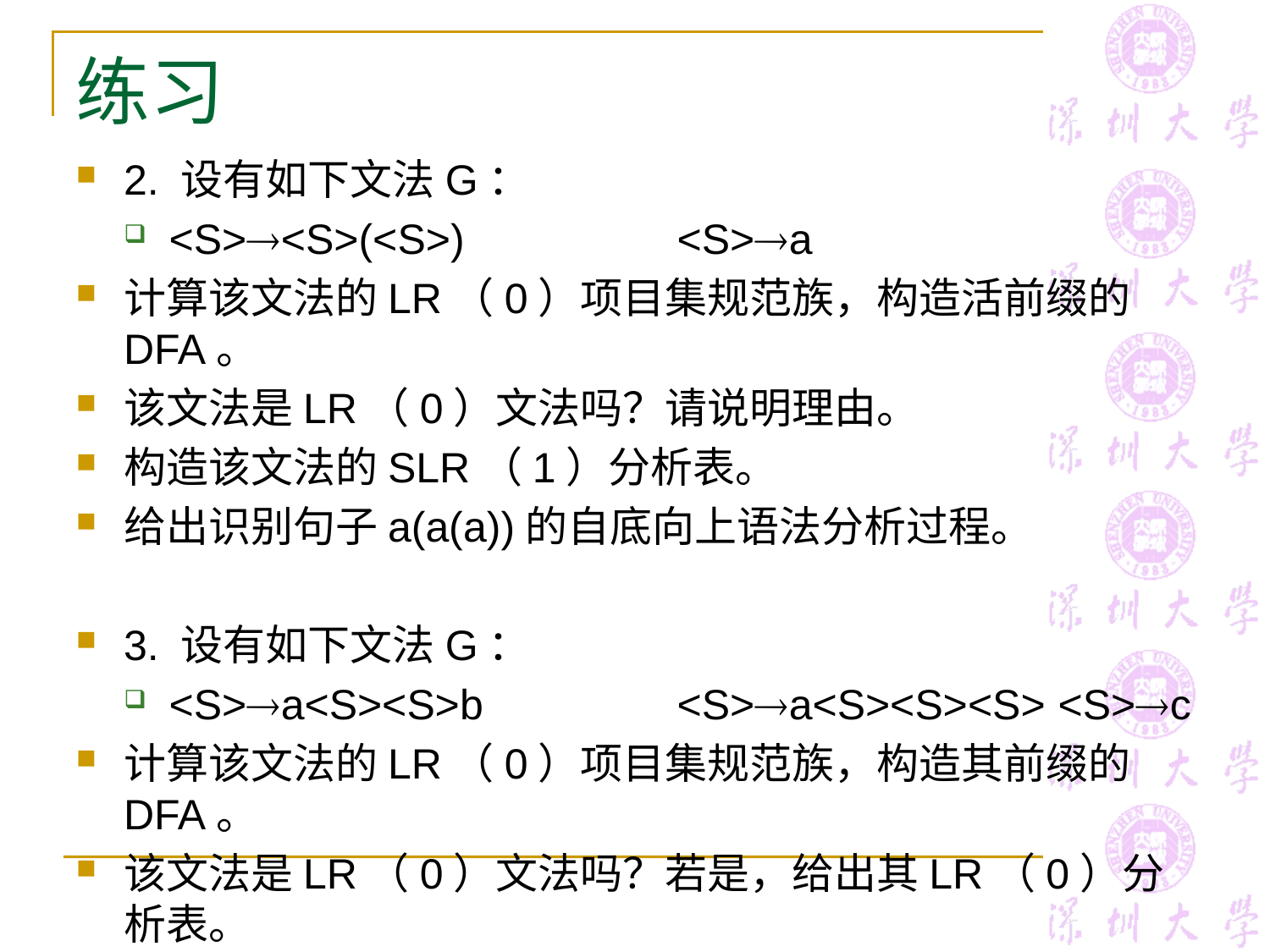

# 练习
2. 设有如下文法G：
<S>→<S>(<S>)		<S>→a
计算该文法的LR（0）项目集规范族，构造活前缀的DFA。
该文法是LR（0）文法吗？请说明理由。
构造该文法的SLR（1）分析表。
给出识别句子a(a(a))的自底向上语法分析过程。

3. 设有如下文法G：
<S>→a<S><S>b		<S>→a<S><S><S>	<S>→c
计算该文法的LR（0）项目集规范族，构造其前缀的DFA。
该文法是LR（0）文法吗？若是，给出其LR（0）分析表。